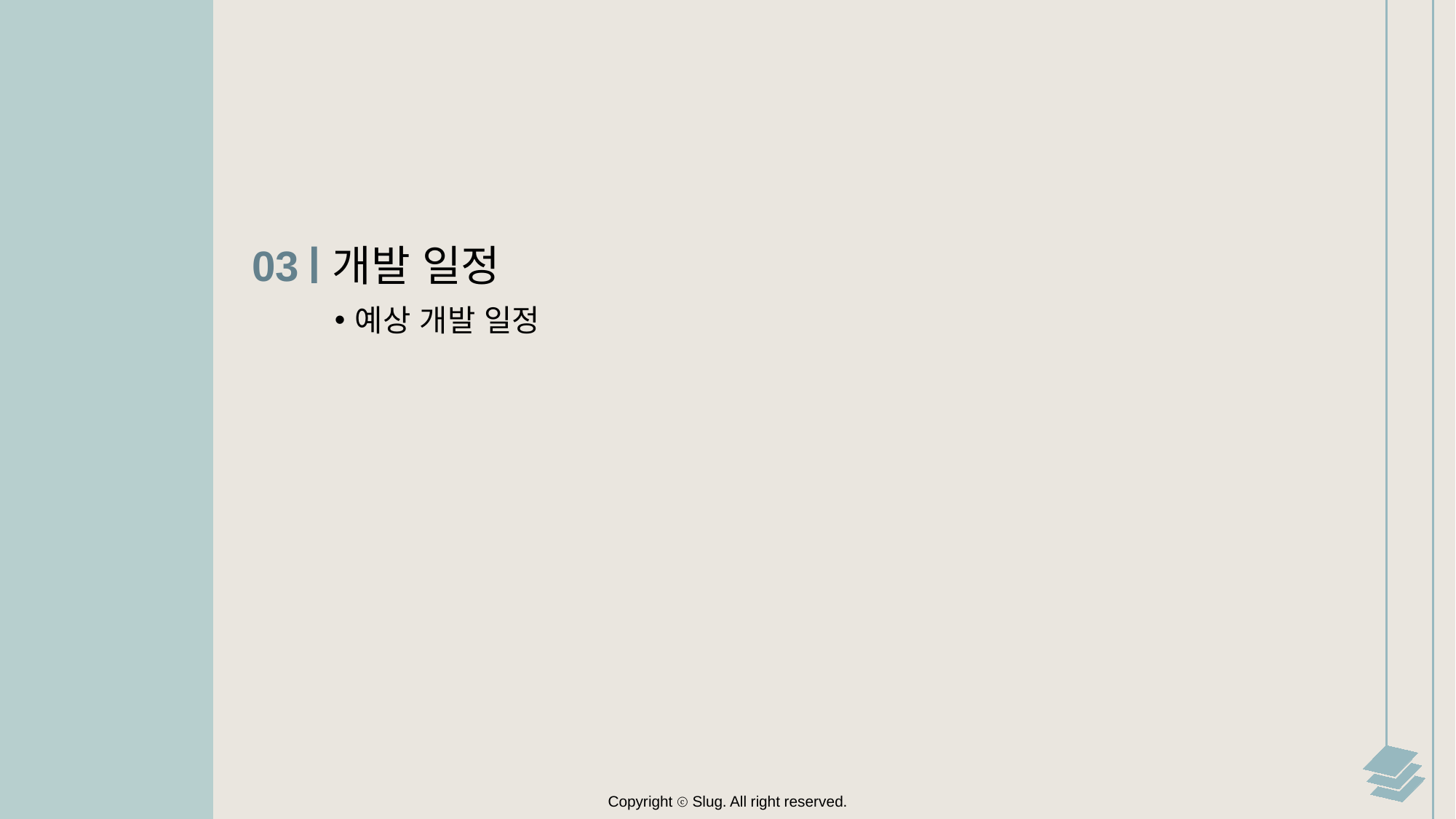

03
개발 일정

예상 개발 일정

Copyright ⓒ Slug. All right reserved.